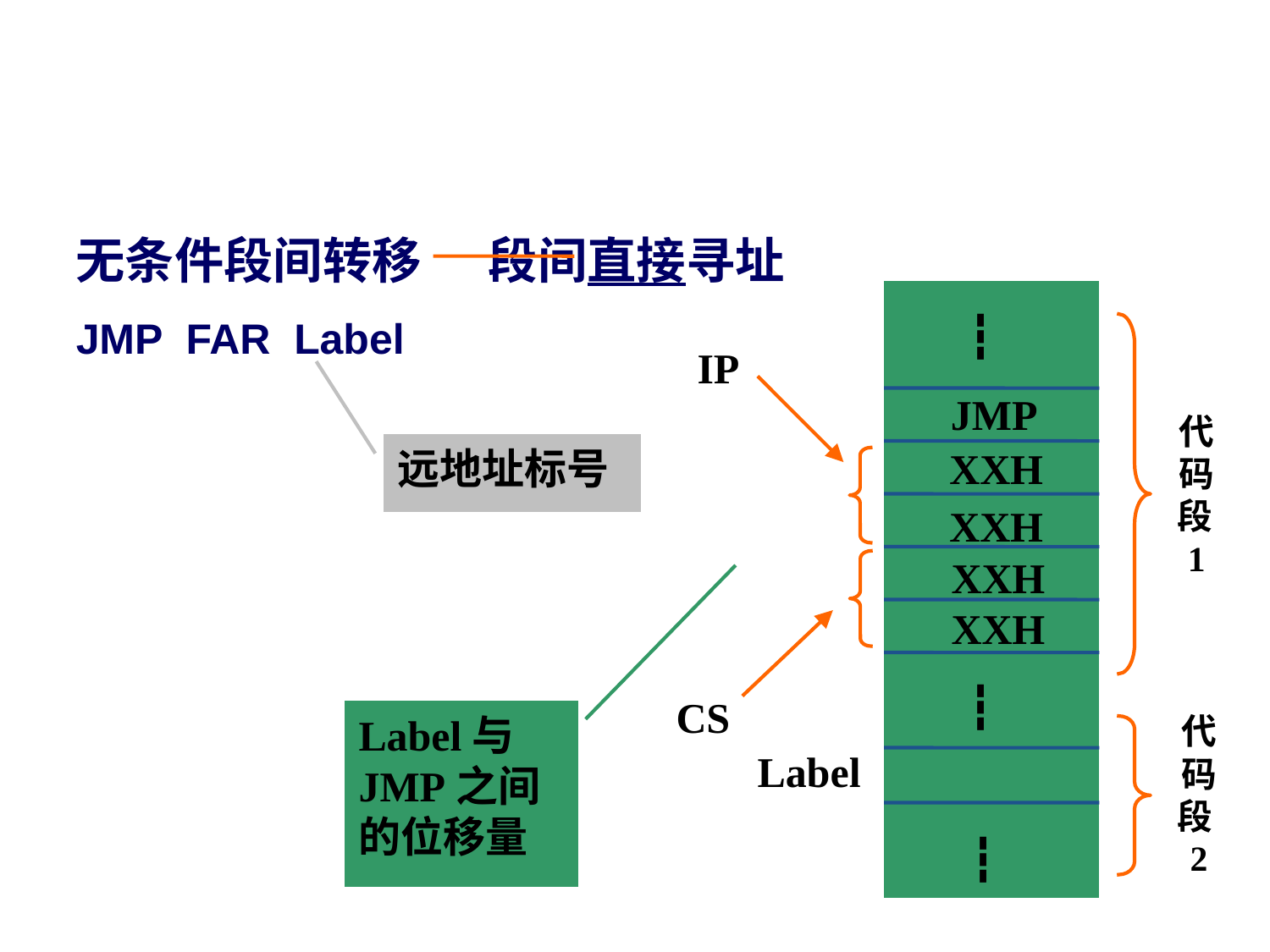

#
无条件段间转移      段间直接寻址
JMP  FAR  Label

┇

IP

JMP

代码段1
远地址标号
XXH

XXH
XXH

XXH

┇
CS
Label与JMP之间的位移量
代码段2

Label

┇